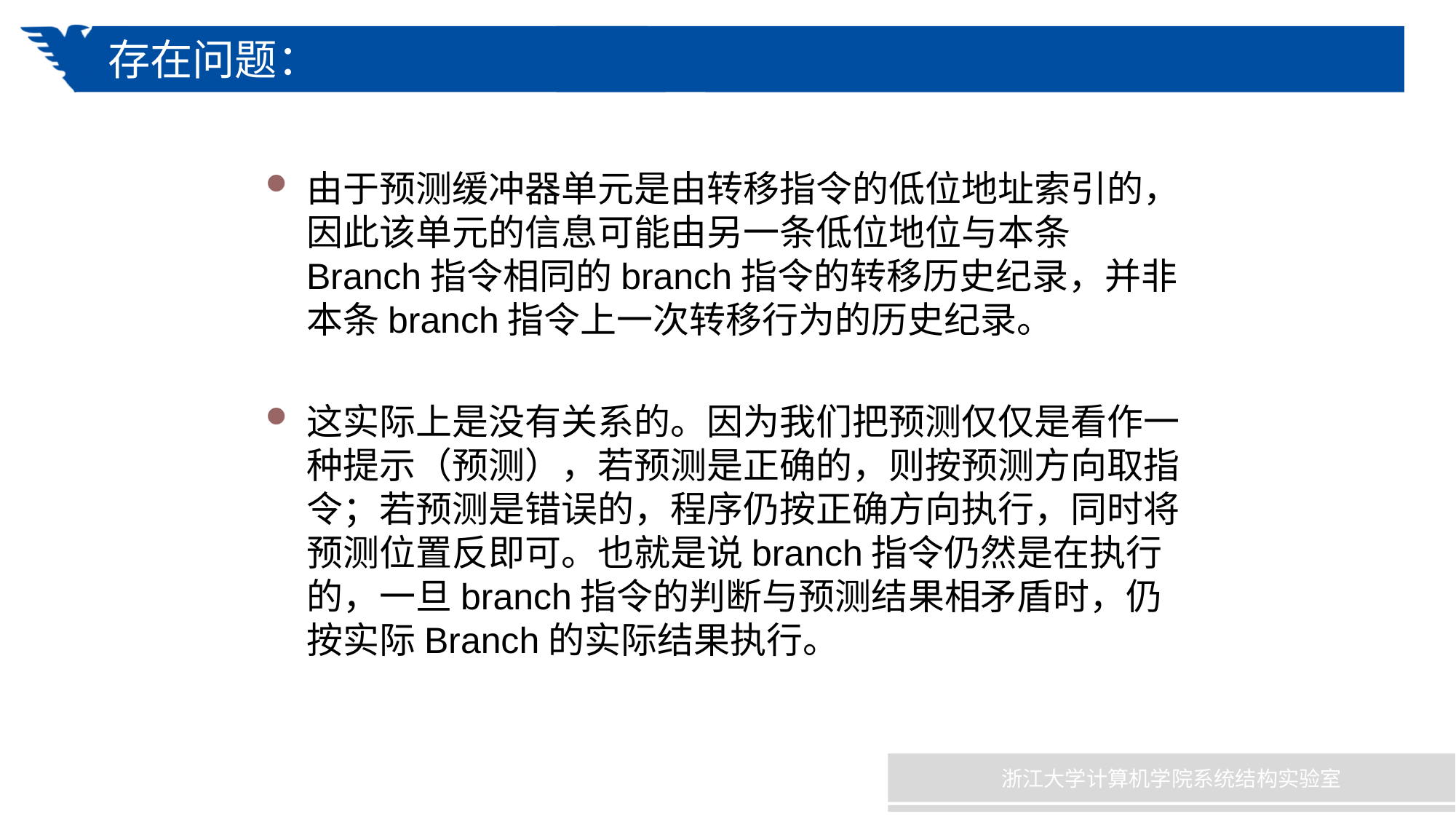

# 存在问题：
由于预测缓冲器单元是由转移指令的低位地址索引的，因此该单元的信息可能由另一条低位地位与本条Branch指令相同的branch指令的转移历史纪录，并非本条branch指令上一次转移行为的历史纪录。

这实际上是没有关系的。因为我们把预测仅仅是看作一种提示（预测），若预测是正确的，则按预测方向取指令；若预测是错误的，程序仍按正确方向执行，同时将预测位置反即可。也就是说branch指令仍然是在执行的，一旦branch指令的判断与预测结果相矛盾时，仍按实际Branch的实际结果执行。